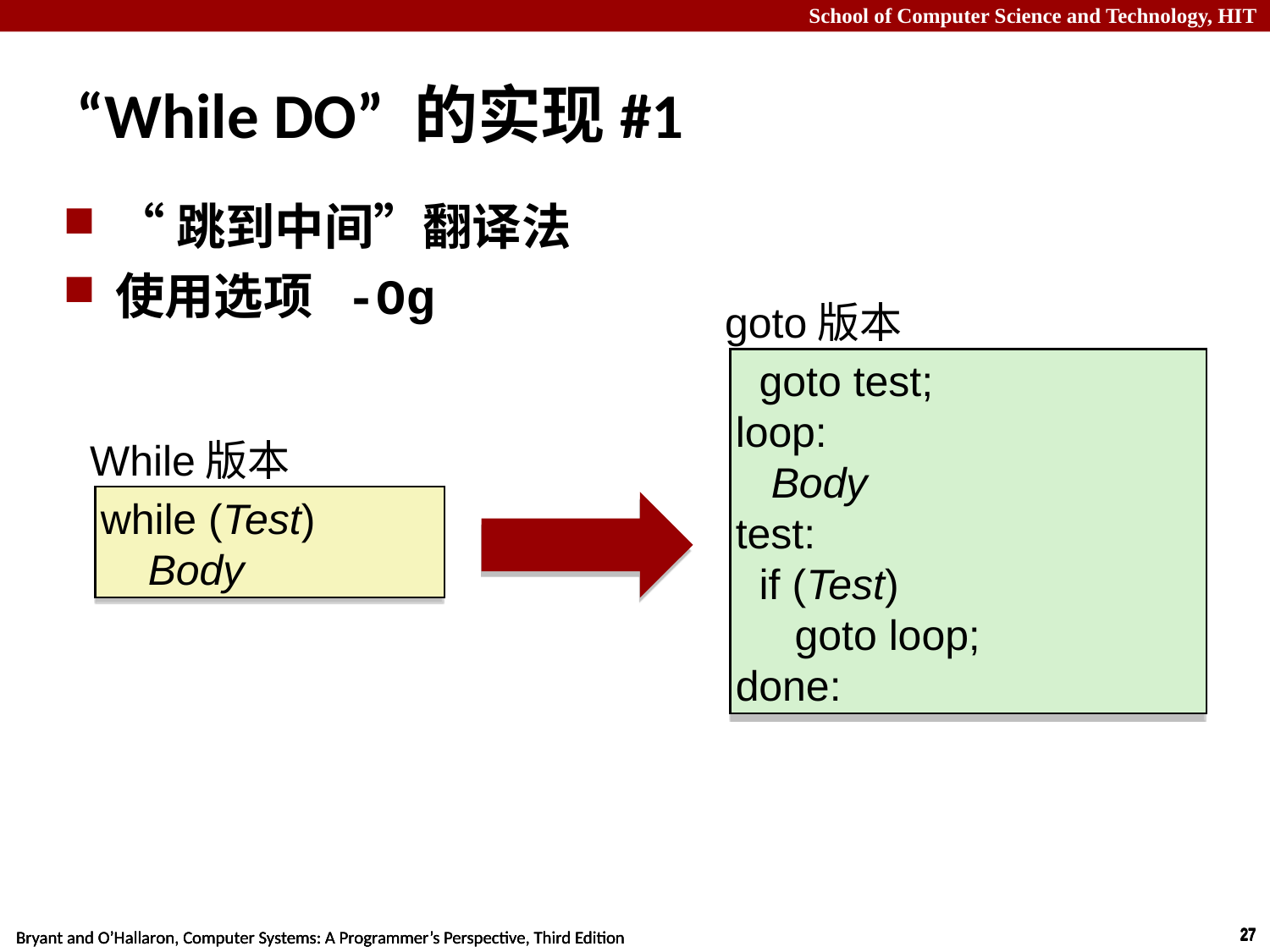

# “While DO” 的实现#1
“跳到中间”翻译法
使用选项  -Og
goto版本
  goto test;
loop:
   Body
test:
  if (Test)
     goto loop;
done:
While版本

while (Test)
    Body